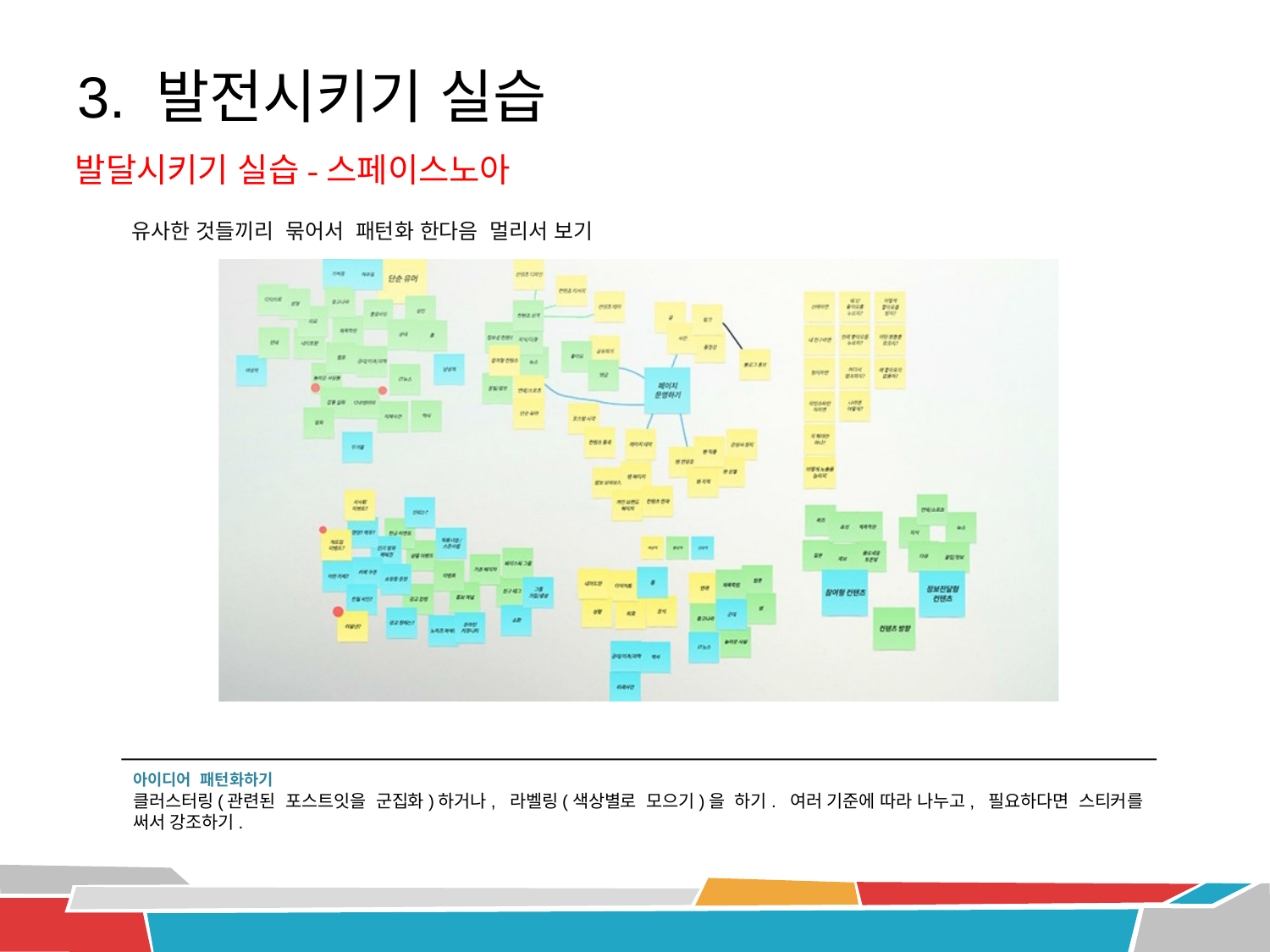

3. 발전시키기 실습
발달시키기 실습-스페이스노아
유사한 것들끼리  묶어서  패턴화 한다음  멀리서 보기

아이디어  패턴화하기
클러스터링(관련된  포스트잇을  군집화)하거나,  라벨링(색상별로  모으기)을  하기.  여러 기준에 따라 나누고,  필요하다면  스티커를 써서 강조하기.